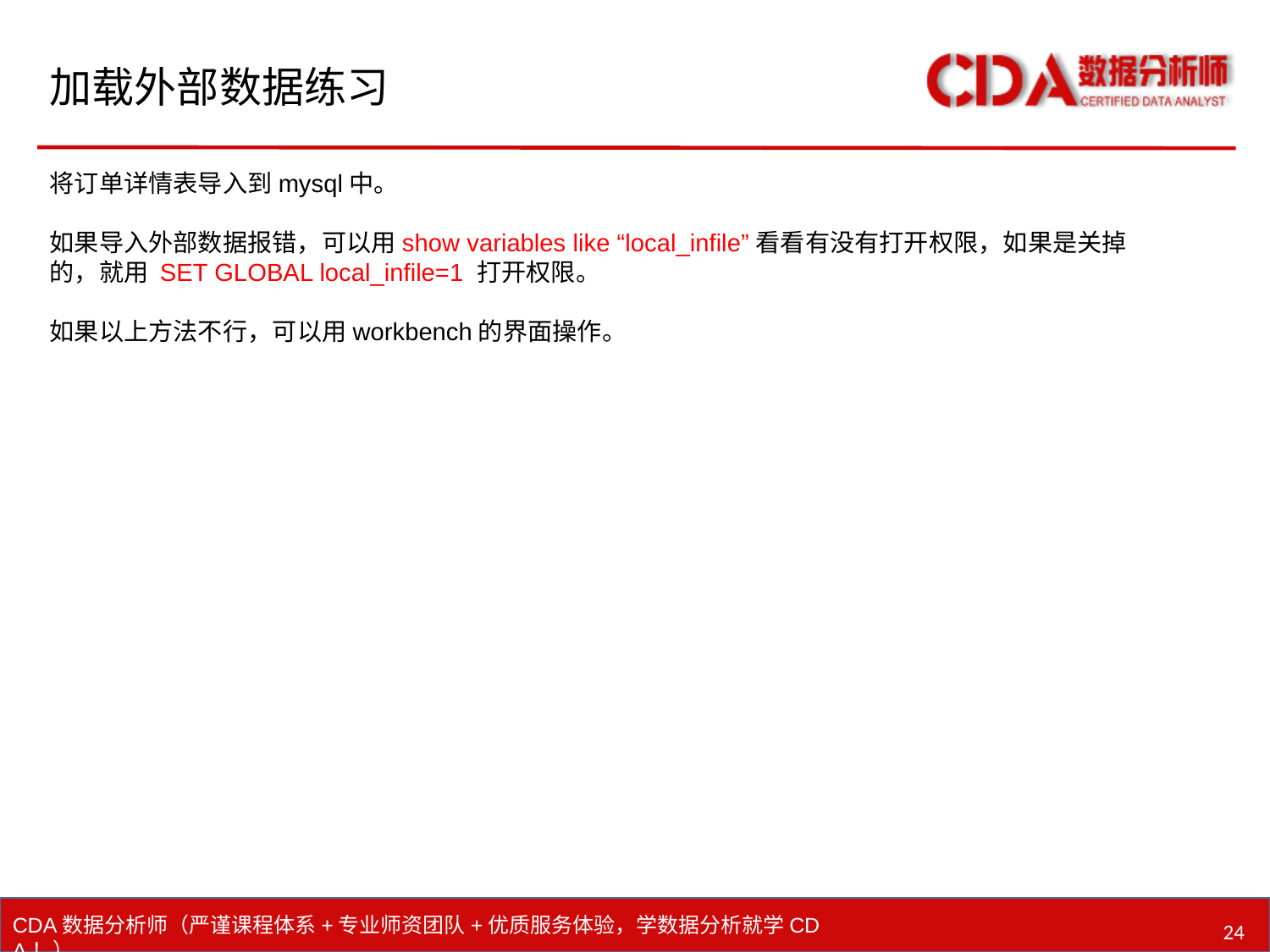

# 加载外部数据练习
将订单详情表导入到mysql中。

如果导入外部数据报错，可以用show variables like “local_infile”看看有没有打开权限，如果是关掉的，就用 SET GLOBAL local_infile=1 打开权限。

如果以上方法不行，可以用workbench的界面操作。

24